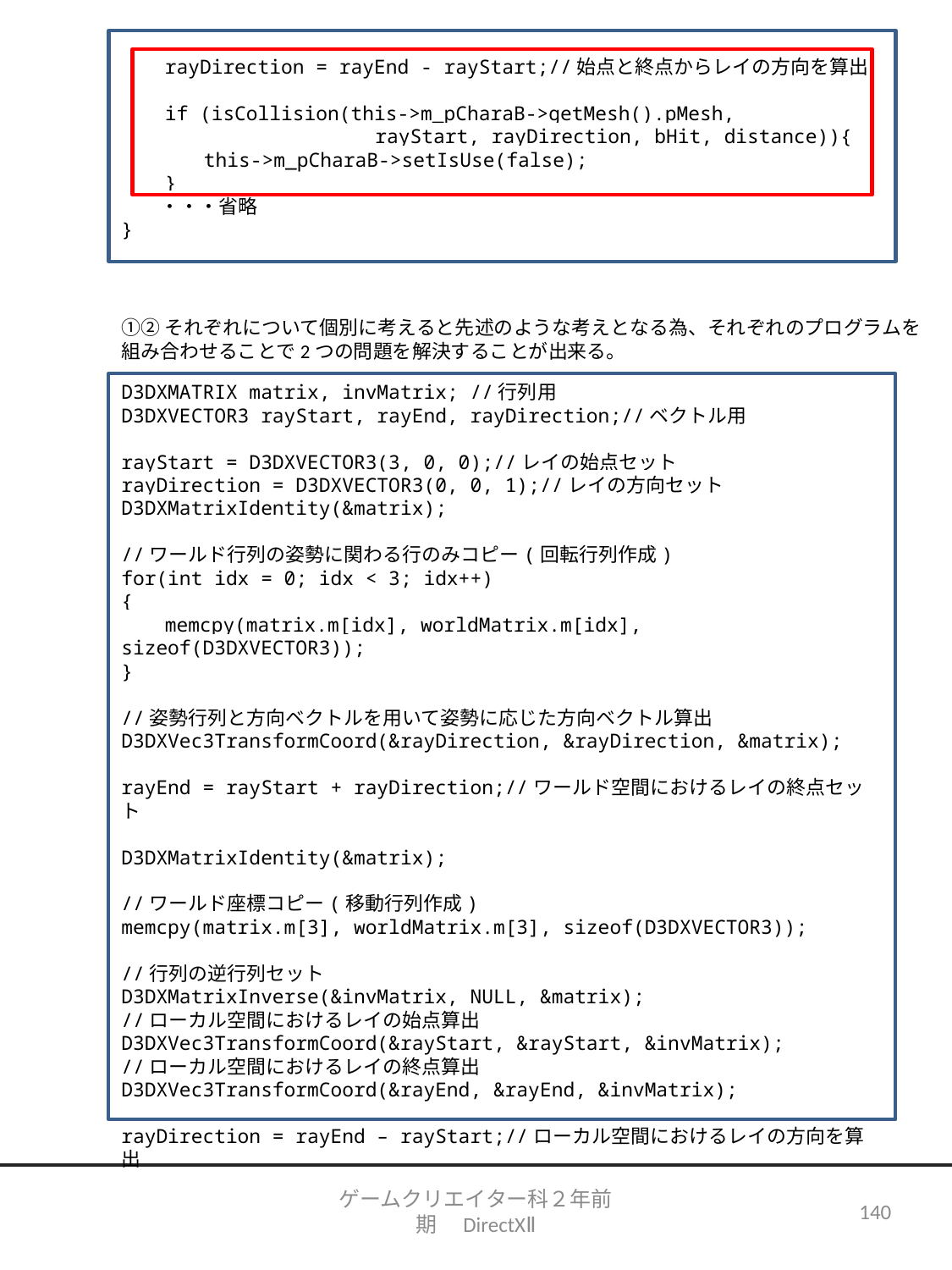

rayDirection = rayEnd - rayStart;//始点と終点からレイの方向を算出

　　if (isCollision(this->m_pCharaB->getMesh().pMesh,
		rayStart, rayDirection, bHit, distance)){
　　　　this->m_pCharaB->setIsUse(false);
　　}
　　・・・省略
}

①②それぞれについて個別に考えると先述のような考えとなる為、それぞれのプログラムを
組み合わせることで2つの問題を解決することが出来る。

D3DXMATRIX matrix, invMatrix; //行列用
D3DXVECTOR3 rayStart, rayEnd, rayDirection;//ベクトル用

rayStart = D3DXVECTOR3(3, 0, 0);//レイの始点セット
rayDirection = D3DXVECTOR3(0, 0, 1);//レイの方向セット
D3DXMatrixIdentity(&matrix);

//ワールド行列の姿勢に関わる行のみコピー(回転行列作成)
for(int idx = 0; idx < 3; idx++)
{
　　memcpy(matrix.m[idx], worldMatrix.m[idx], sizeof(D3DXVECTOR3));
}

//姿勢行列と方向ベクトルを用いて姿勢に応じた方向ベクトル算出
D3DXVec3TransformCoord(&rayDirection, &rayDirection, &matrix);

rayEnd = rayStart + rayDirection;//ワールド空間におけるレイの終点セット

D3DXMatrixIdentity(&matrix);

//ワールド座標コピー(移動行列作成)
memcpy(matrix.m[3], worldMatrix.m[3], sizeof(D3DXVECTOR3));

//行列の逆行列セット
D3DXMatrixInverse(&invMatrix, NULL, &matrix);
//ローカル空間におけるレイの始点算出
D3DXVec3TransformCoord(&rayStart, &rayStart, &invMatrix);
//ローカル空間におけるレイの終点算出
D3DXVec3TransformCoord(&rayEnd, &rayEnd, &invMatrix);

rayDirection = rayEnd – rayStart;//ローカル空間におけるレイの方向を算出

ゲームクリエイター科２年前期　DirectXⅡ
140